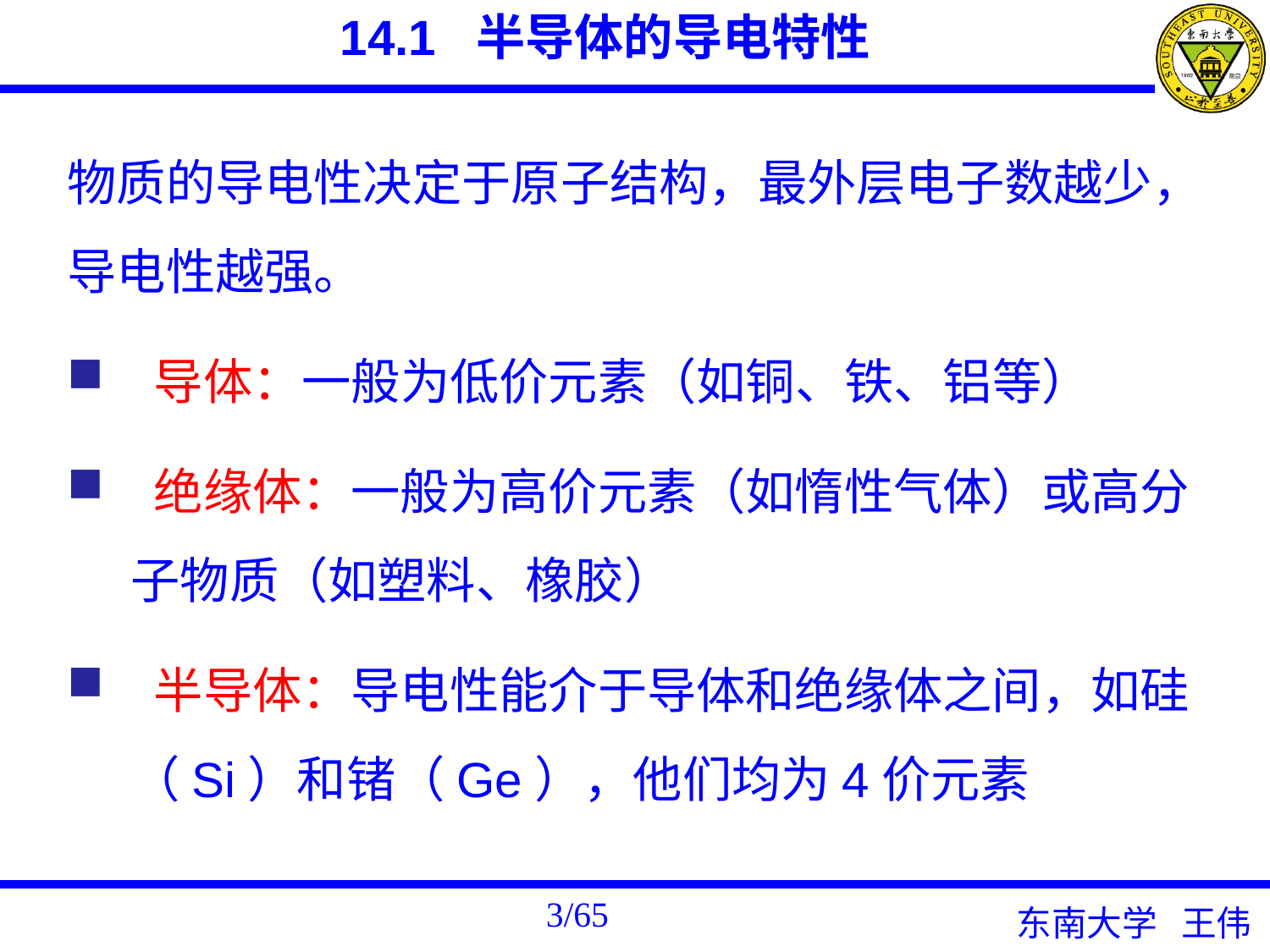

14.1  半导体的导电特性
物质的导电性决定于原子结构，最外层电子数越少，导电性越强。
 导体：一般为低价元素（如铜、铁、铝等）
 绝缘体：一般为高价元素（如惰性气体）或高分子物质（如塑料、橡胶）
 半导体：导电性能介于导体和绝缘体之间，如硅（Si）和锗（Ge），他们均为4价元素